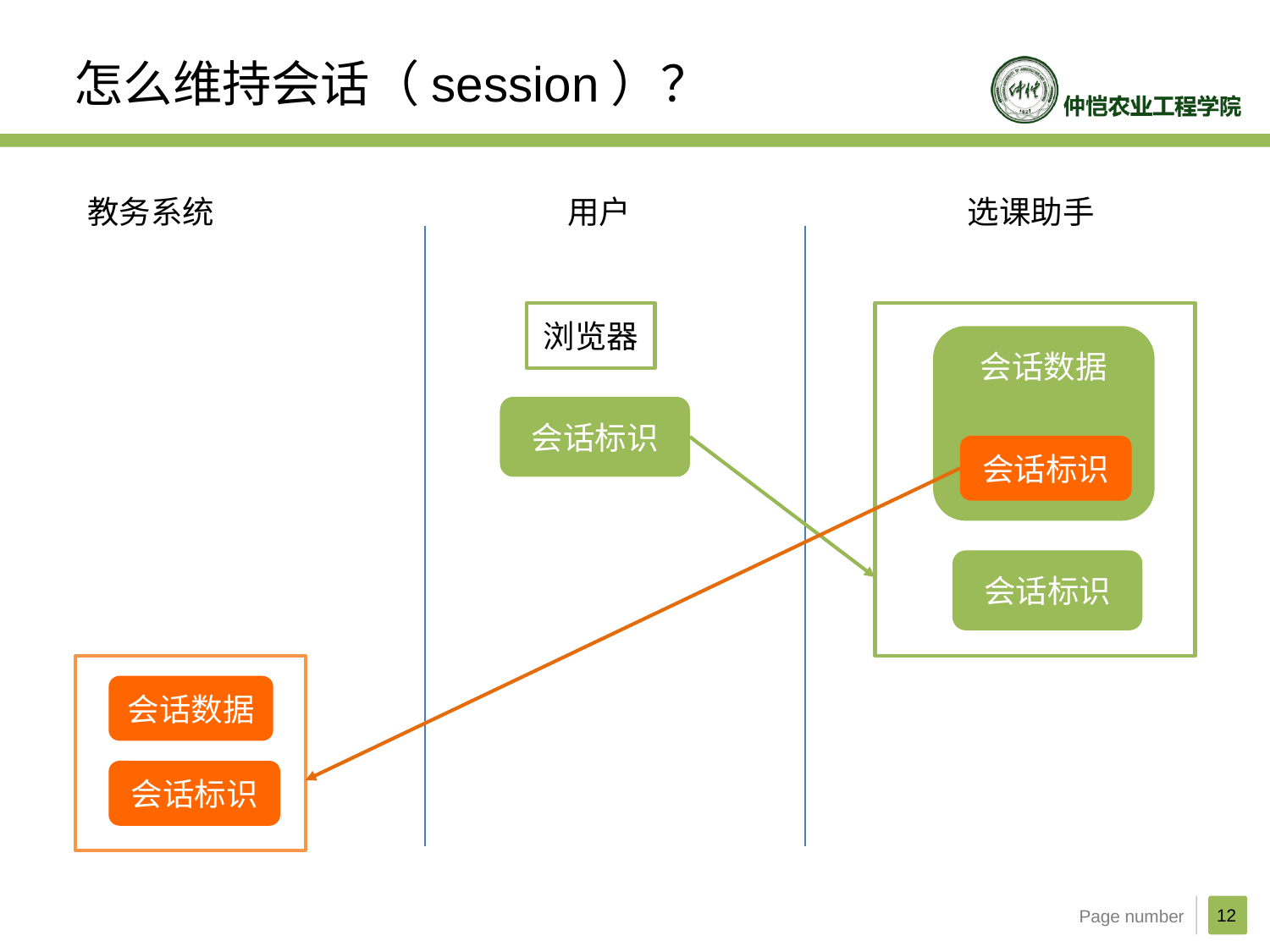

怎么维持会话（session）？
用户
选课助手
教务系统
浏览器

会话数据

会话标识
会话标识
会话标识

会话数据
会话标识